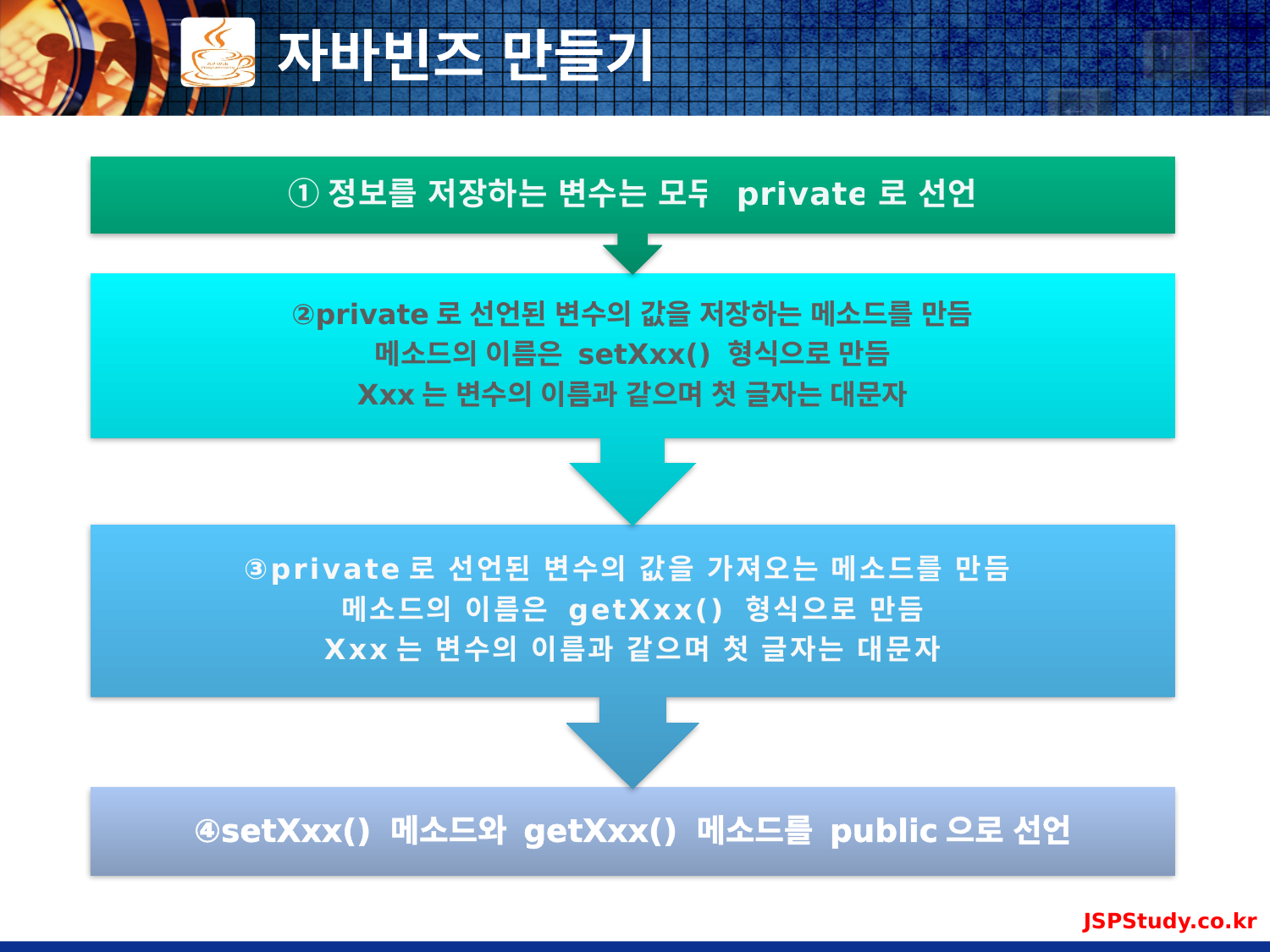

# 자바빈즈 만들기
④setXxx() 메소드와 getXxx() 메소드를 public으로 선언
③private로 선언된 변수의 값을 가져오는 메소드를 만듬
메소드의 이름은 getXxx() 형식으로 만듬
Xxx는 변수의 이름과 같으며 첫 글자는 대문자
②private로 선언된 변수의 값을 저장하는 메소드를 만듬
메소드의 이름은 setXxx() 형식으로 만듬
Xxx는 변수의 이름과 같으며 첫 글자는 대문자
①정보를 저장하는 변수는 모두 private로 선언
JSPStudy.co.kr